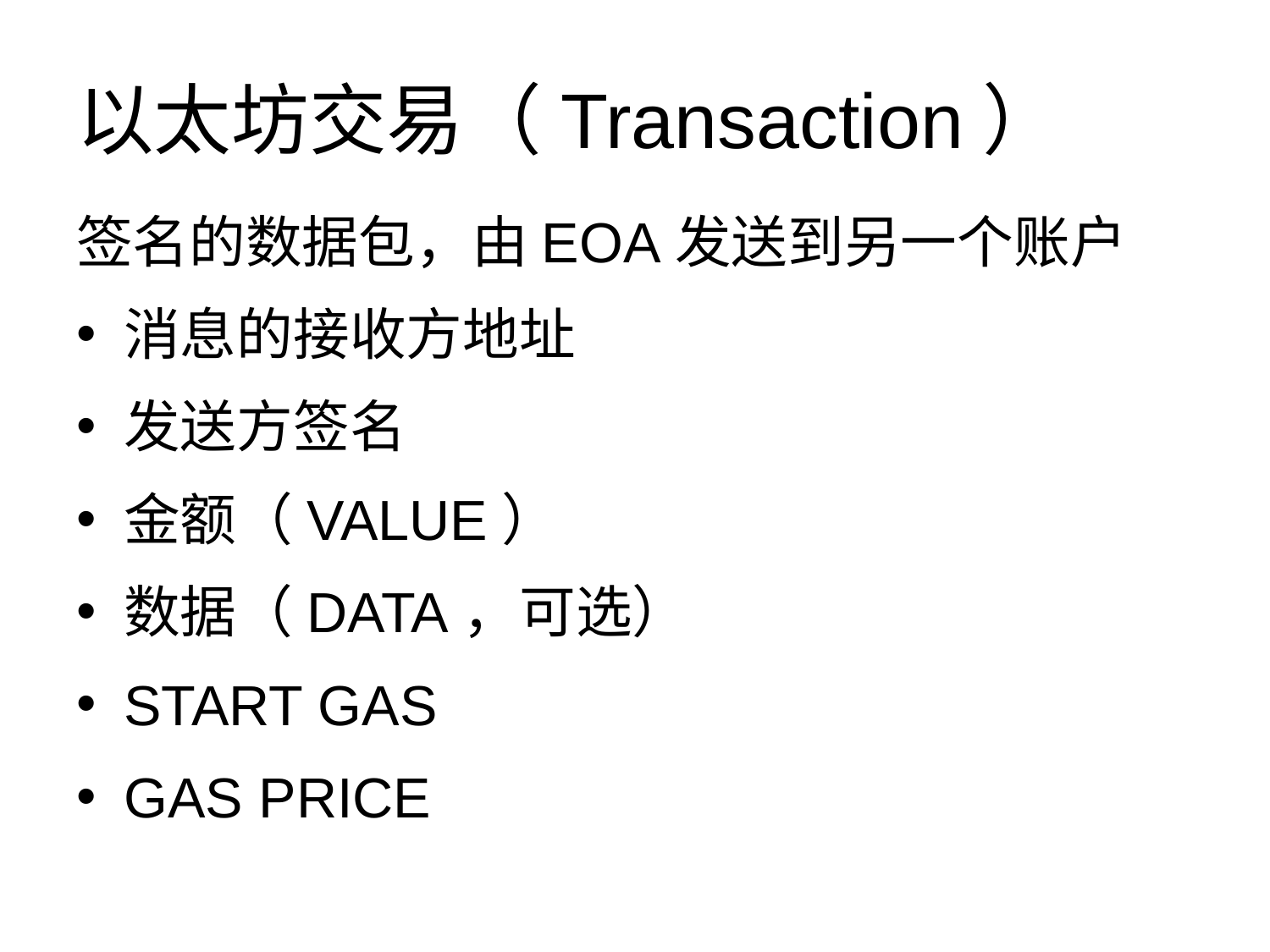

# 以太坊交易（Transaction）
签名的数据包，由EOA发送到另一个账户
消息的接收方地址
发送方签名
金额（VALUE）
数据（DATA，可选）
START GAS
GAS PRICE